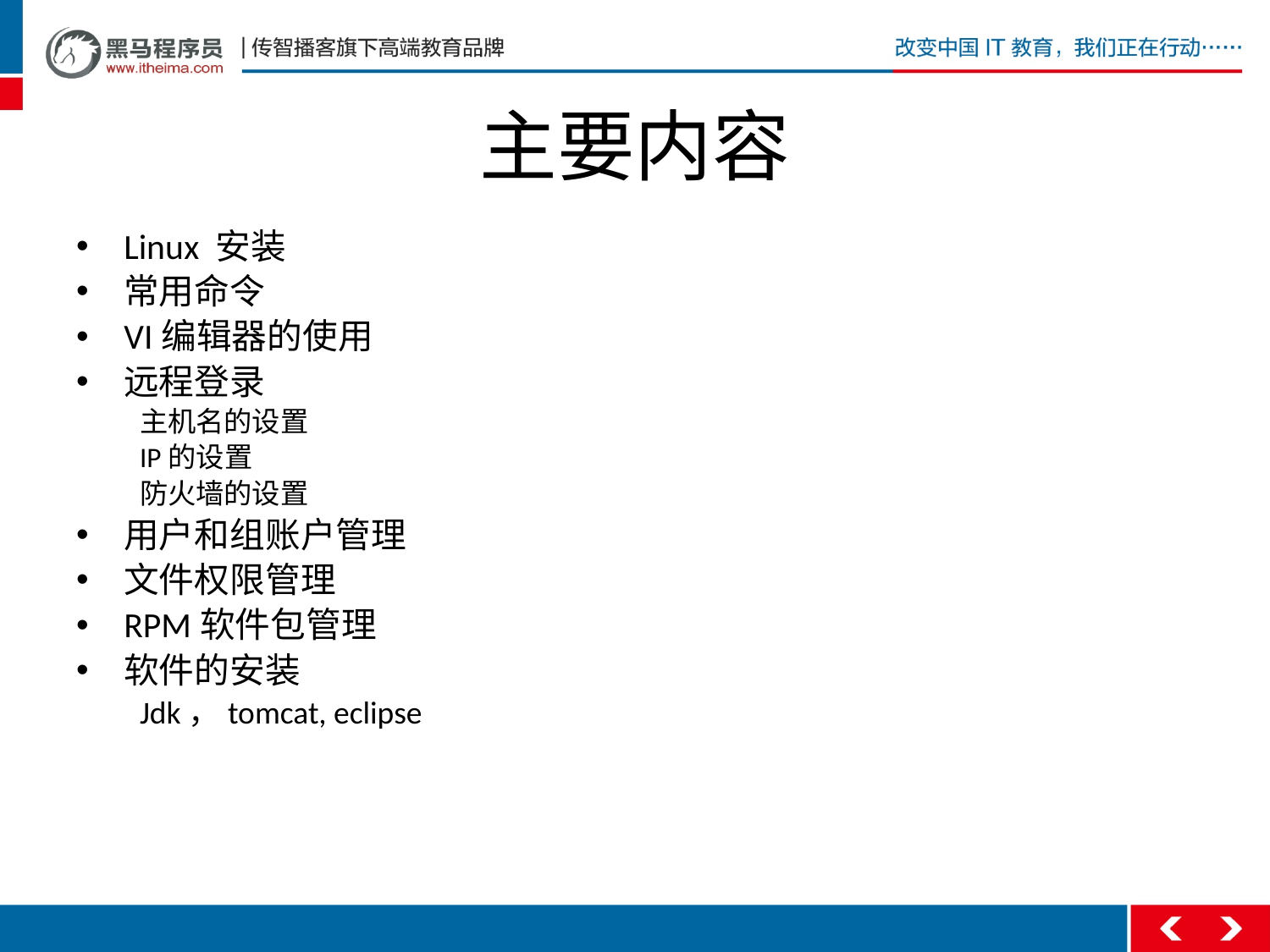

# 主要内容
Linux 安装
常用命令
VI编辑器的使用
远程登录
主机名的设置
IP的设置
防火墙的设置
用户和组账户管理
文件权限管理
RPM软件包管理
软件的安装
Jdk，tomcat, eclipse